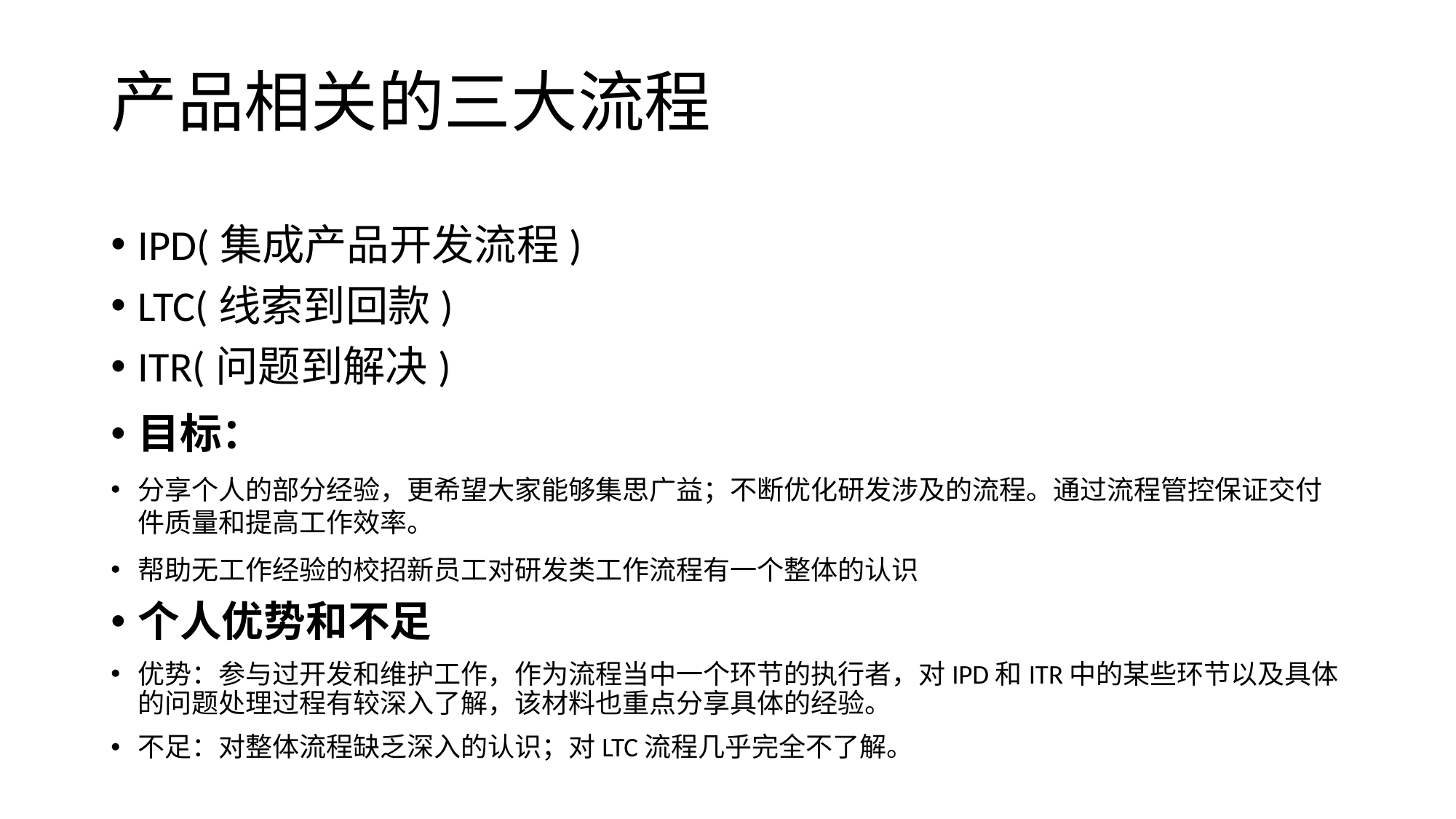

# 产品相关的三大流程
IPD(集成产品开发流程)
LTC(线索到回款)
ITR(问题到解决)
目标：
分享个人的部分经验，更希望大家能够集思广益；不断优化研发涉及的流程。通过流程管控保证交付件质量和提高工作效率。
帮助无工作经验的校招新员工对研发类工作流程有一个整体的认识
个人优势和不足
优势：参与过开发和维护工作，作为流程当中一个环节的执行者，对IPD和ITR中的某些环节以及具体的问题处理过程有较深入了解，该材料也重点分享具体的经验。
不足：对整体流程缺乏深入的认识；对LTC流程几乎完全不了解。